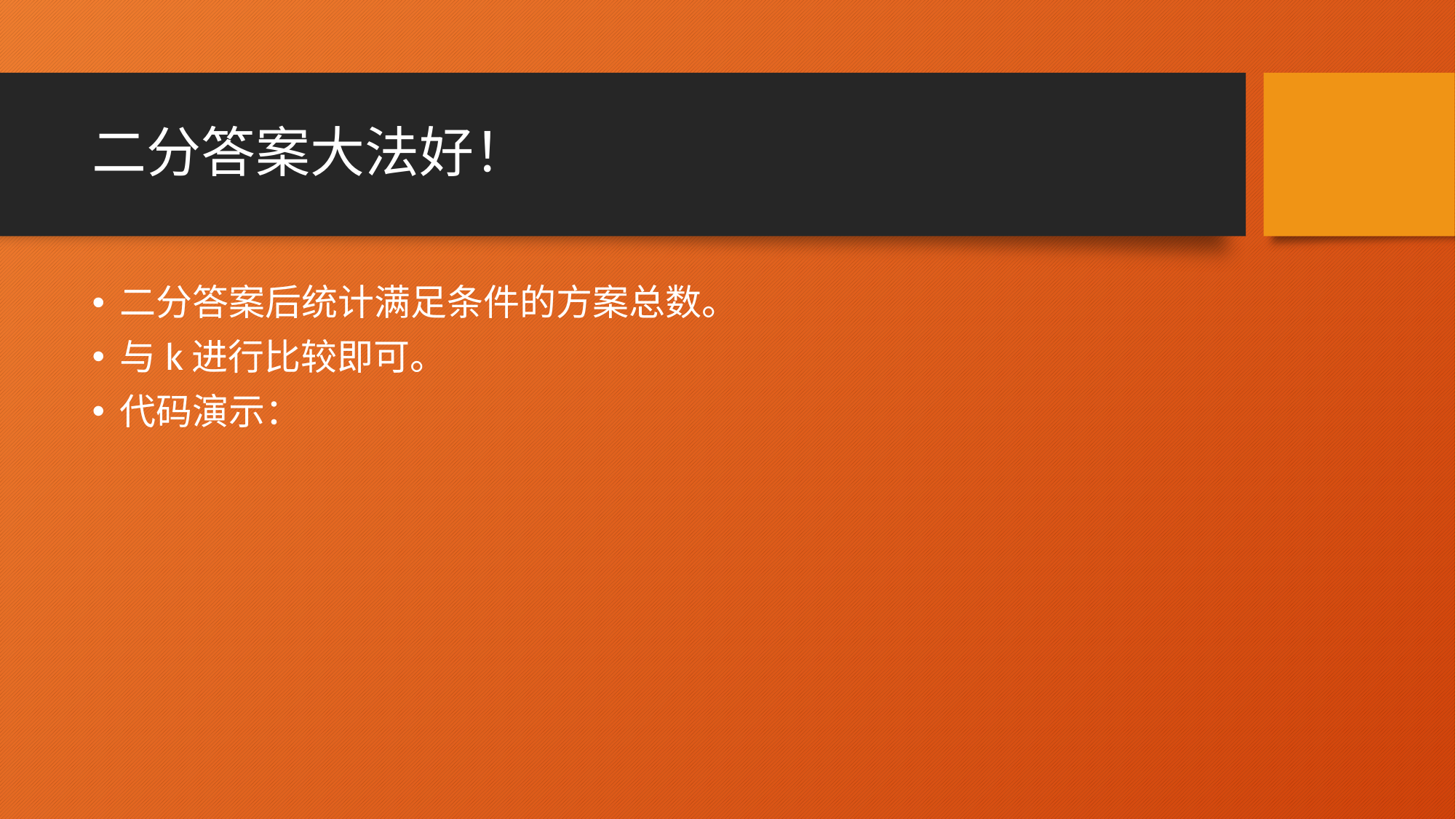

# 二分答案大法好！
二分答案后统计满足条件的方案总数。
与k进行比较即可。
代码演示：